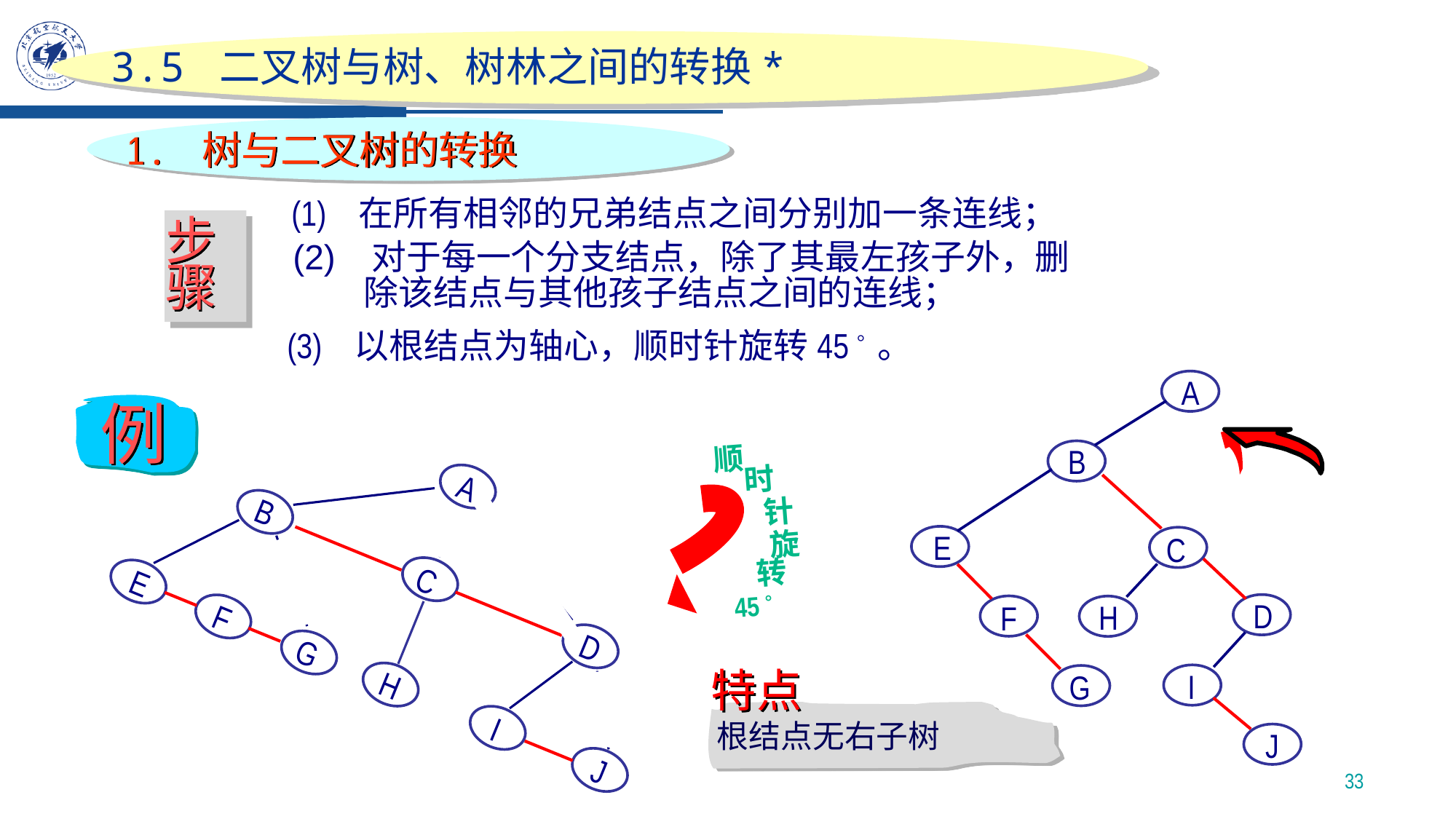

3.5 二叉树与树、树林之间的转换*

1. 树与二叉树的转换
(1)   在所有相邻的兄弟结点之间分别加一条连线；

步
骤
  对于每一个分支结点，除了其最左孩子外，删
        除该结点与其他孩子结点之间的连线；
(3)   以根结点为轴心，顺时针旋转45。。
A

B

E
C

D
H
F

I
G

J

A

B
C
D

E
H
J
I
F
G

例
A

B
C
D

E
H
J
I
F
G

顺
时
针

旋
转
45。

特点

根结点无右子树

33